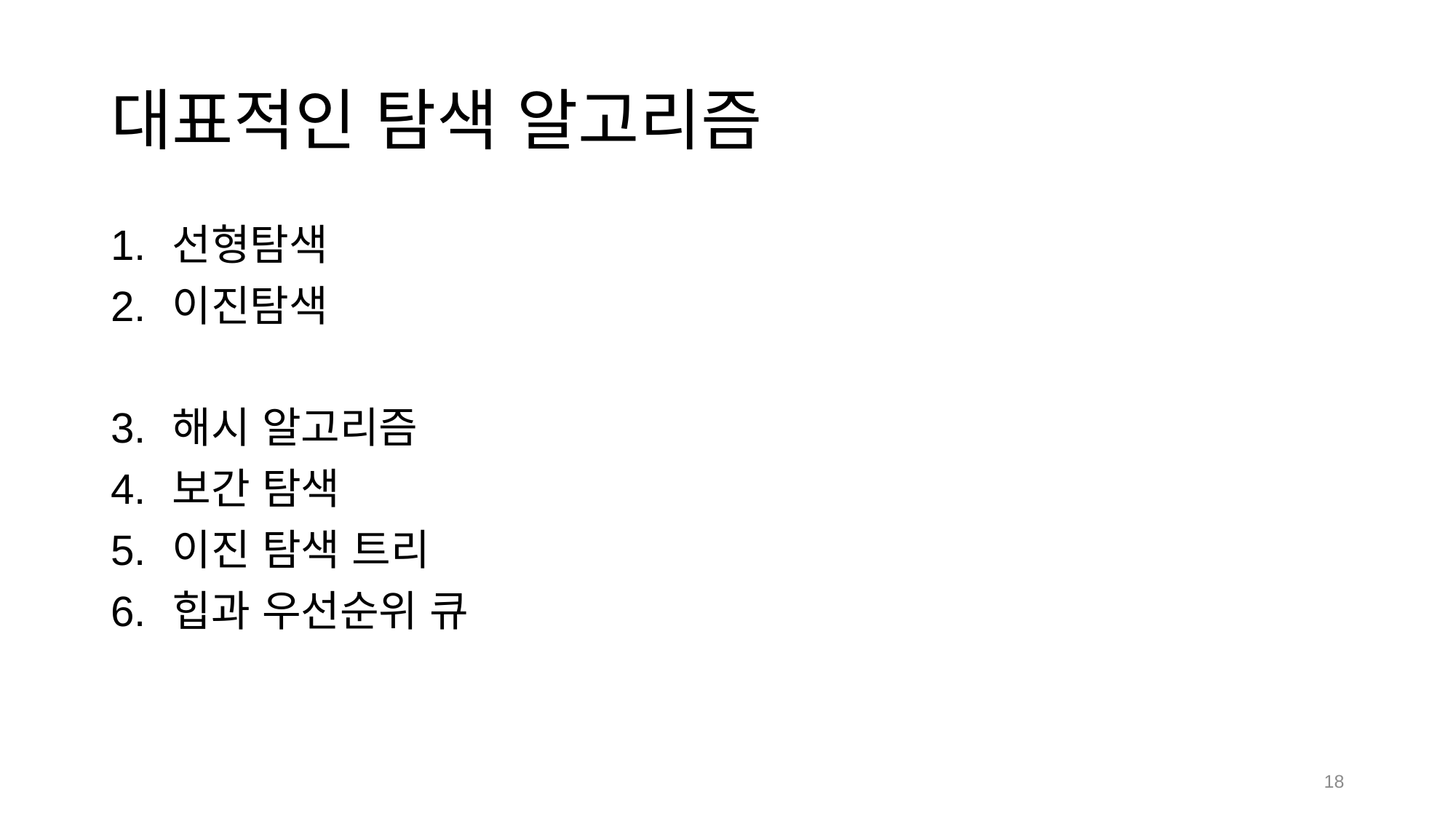

# 대표적인 탐색 알고리즘
선형탐색
이진탐색

해시 알고리즘
보간 탐색
이진 탐색 트리
힙과 우선순위 큐

18